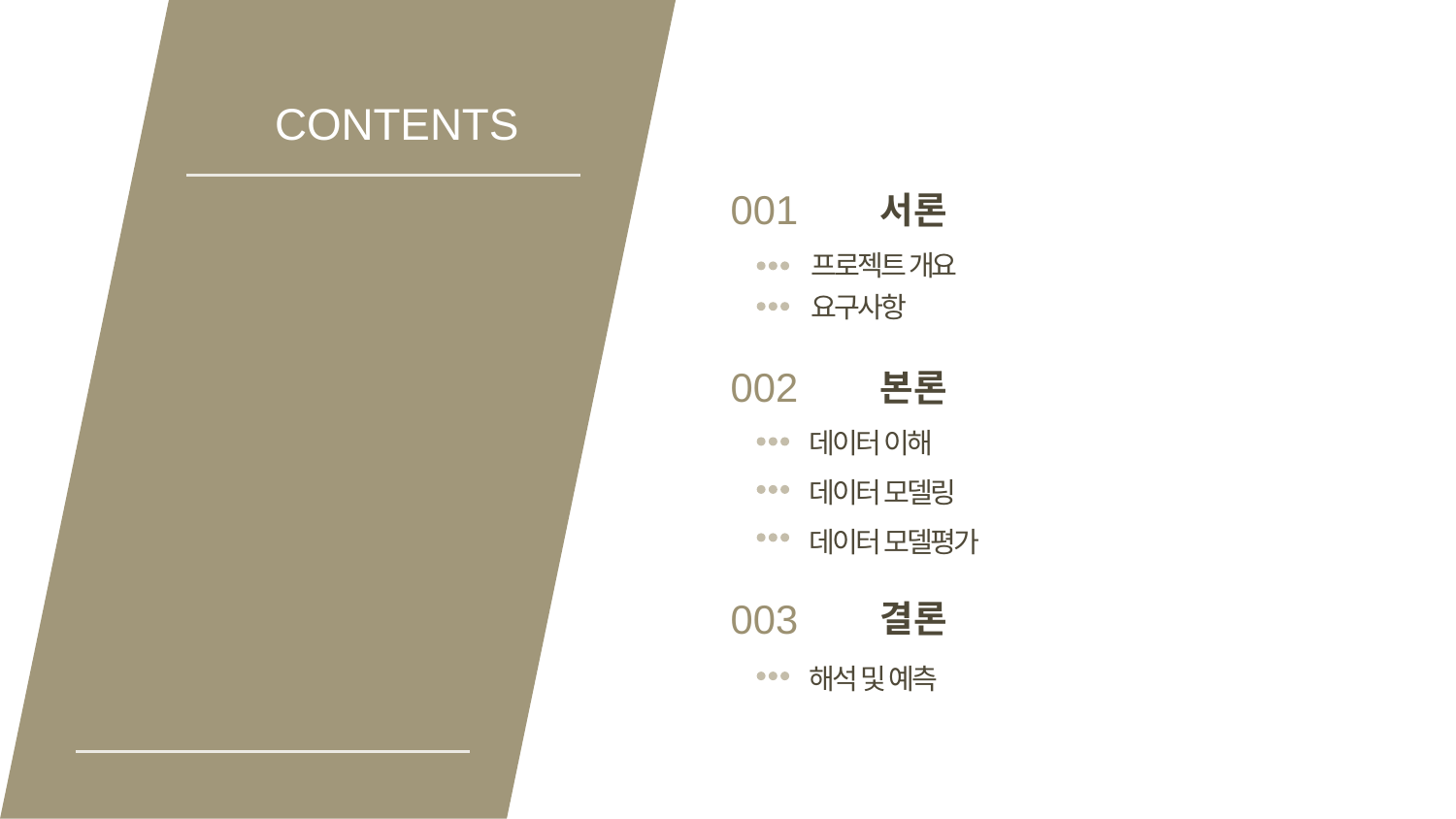

CONTENTS
001
서론
프로젝트 개요

요구사항

002
본론
데이터 이해

데이터 모델링

데이터 모델평가

003
결론
해석 및 예측